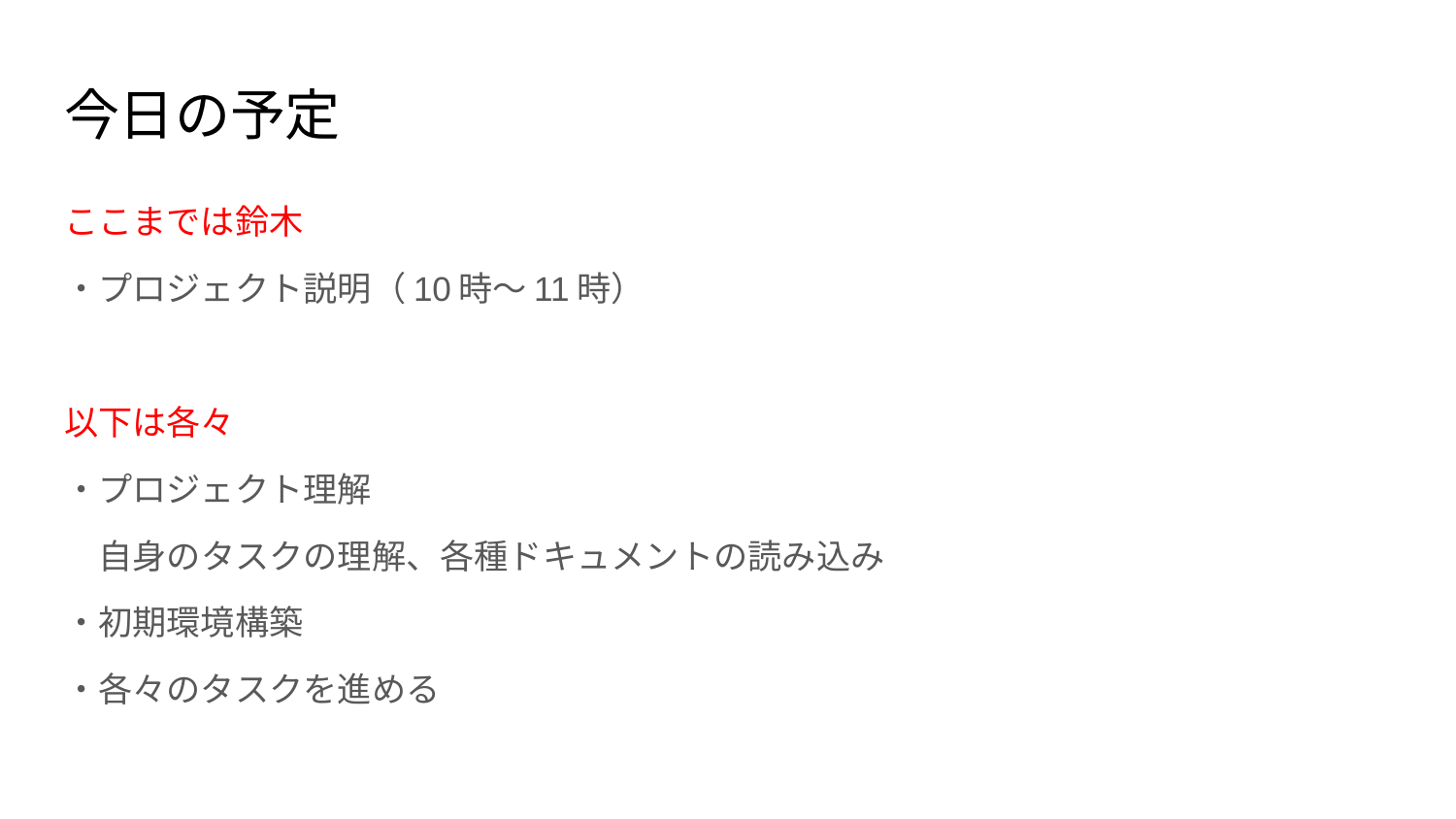

# 今日の予定
ここまでは鈴木
・プロジェクト説明（10時〜11時）

以下は各々
・プロジェクト理解
　自身のタスクの理解、各種ドキュメントの読み込み
・初期環境構築
・各々のタスクを進める